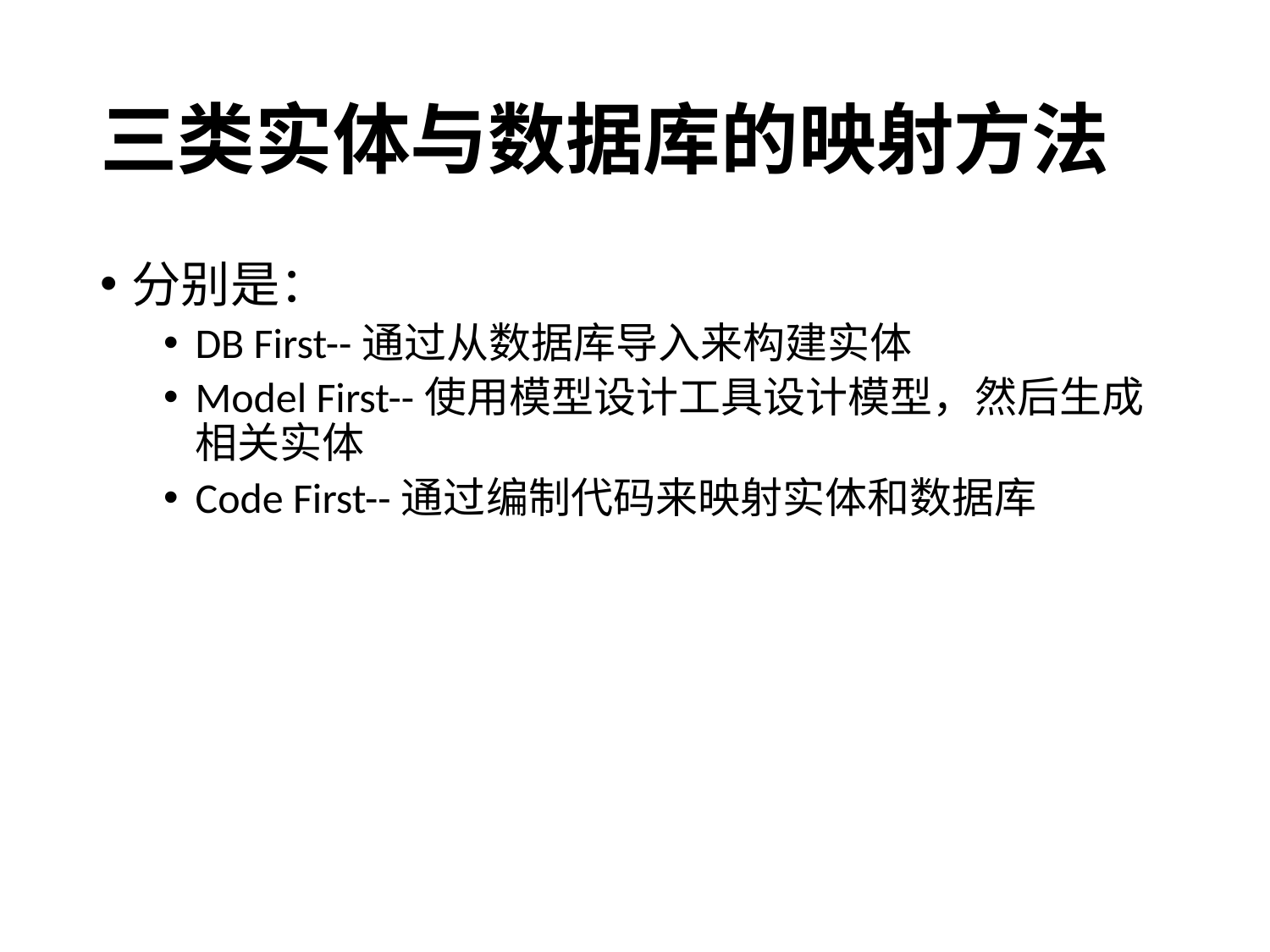

# 三类实体与数据库的映射方法
分别是：
DB First--通过从数据库导入来构建实体
Model First--使用模型设计工具设计模型，然后生成相关实体
Code First--通过编制代码来映射实体和数据库